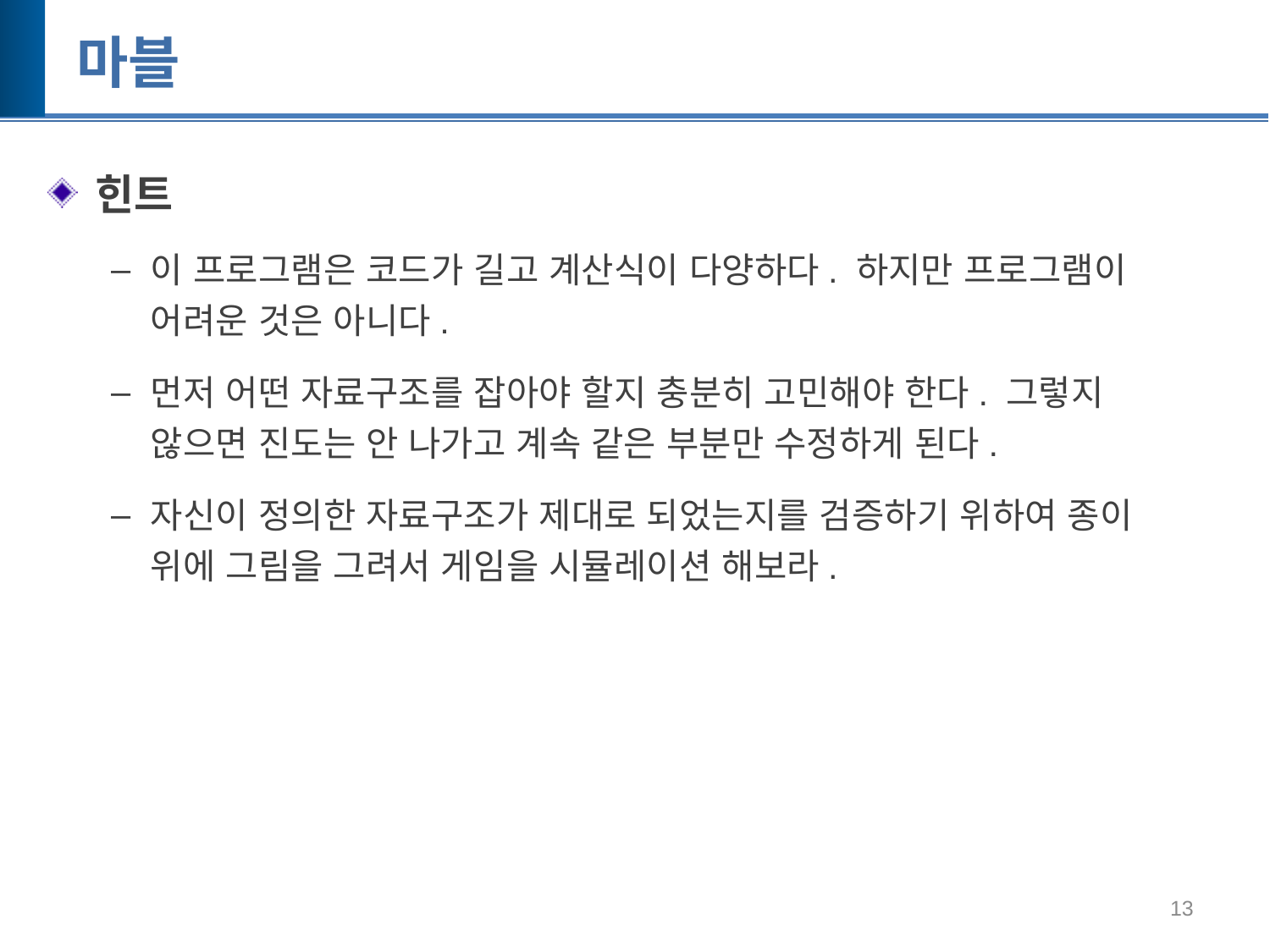

# 마블
힌트
이 프로그램은 코드가 길고 계산식이 다양하다. 하지만 프로그램이 어려운 것은 아니다.
먼저 어떤 자료구조를 잡아야 할지 충분히 고민해야 한다. 그렇지 않으면 진도는 안 나가고 계속 같은 부분만 수정하게 된다.
자신이 정의한 자료구조가 제대로 되었는지를 검증하기 위하여 종이 위에 그림을 그려서 게임을 시뮬레이션 해보라.

13